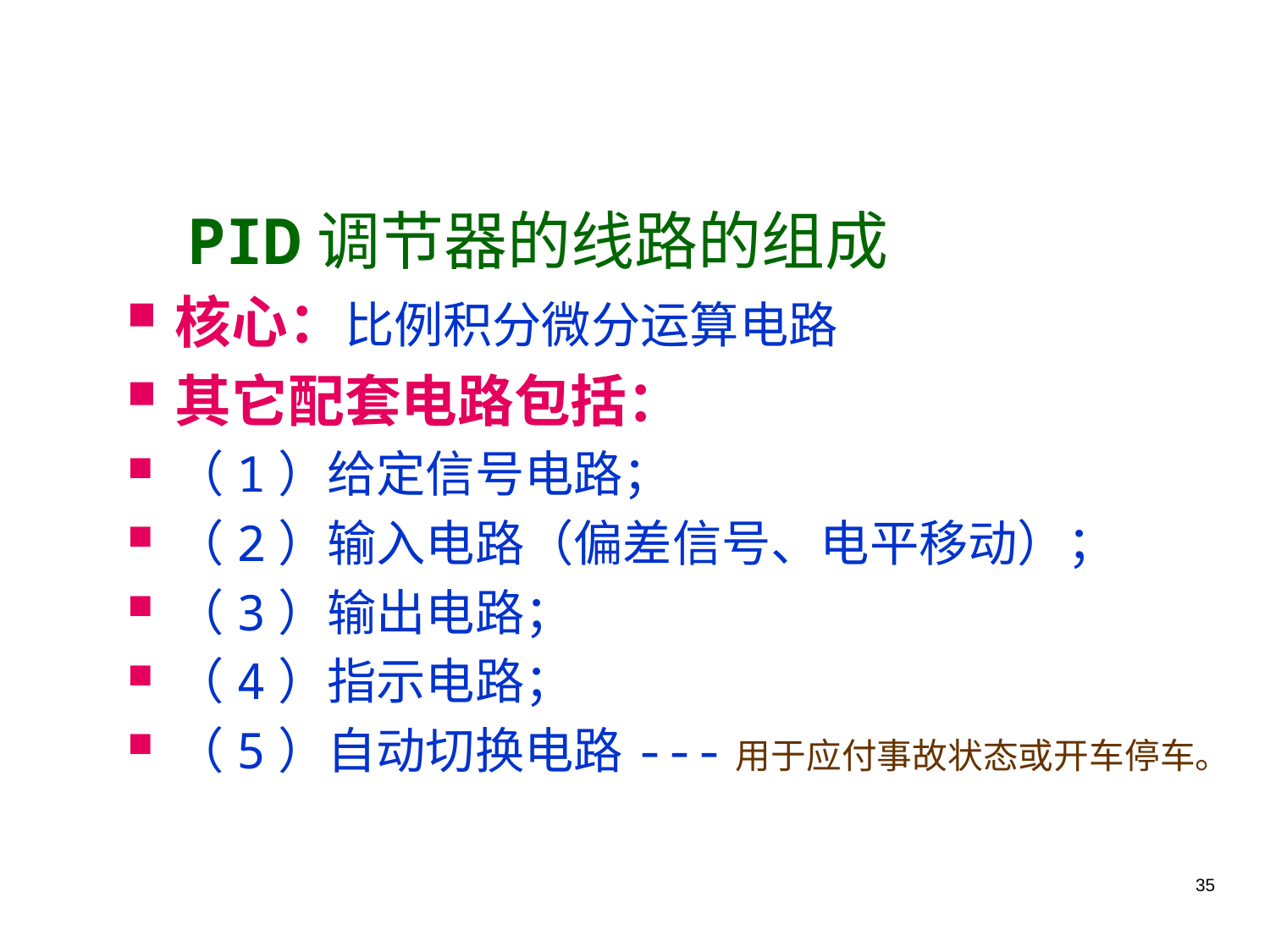

# PID调节器的线路的组成
核心：比例积分微分运算电路
其它配套电路包括：
（1）给定信号电路；
（2）输入电路（偏差信号、电平移动）；
（3）输出电路；
（4）指示电路；
（5）自动切换电路---用于应付事故状态或开车停车。
35